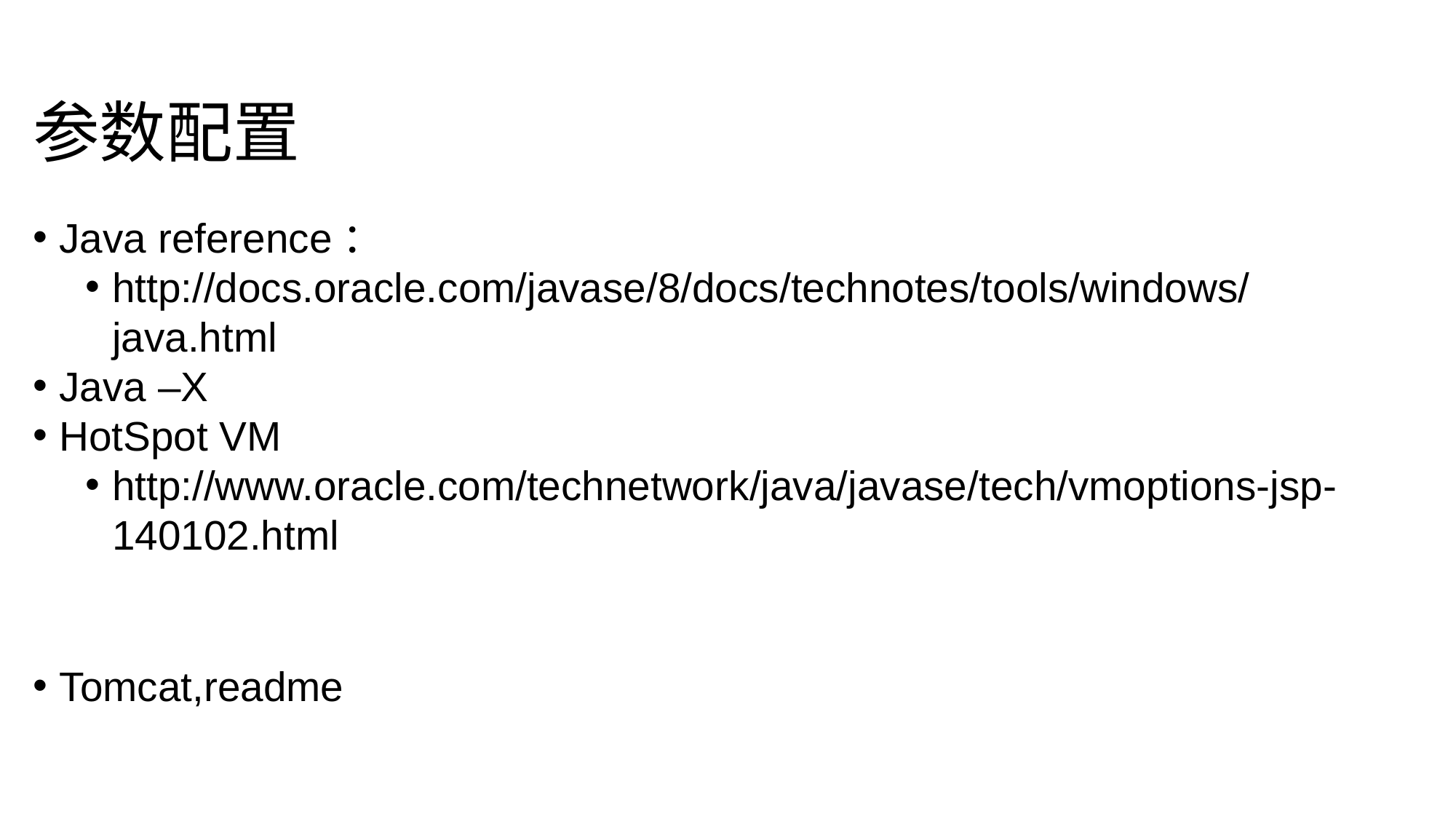

参数配置
Java reference：
http://docs.oracle.com/javase/8/docs/technotes/tools/windows/java.html
Java –X
HotSpot VM
http://www.oracle.com/technetwork/java/javase/tech/vmoptions-jsp-140102.html

Tomcat,readme